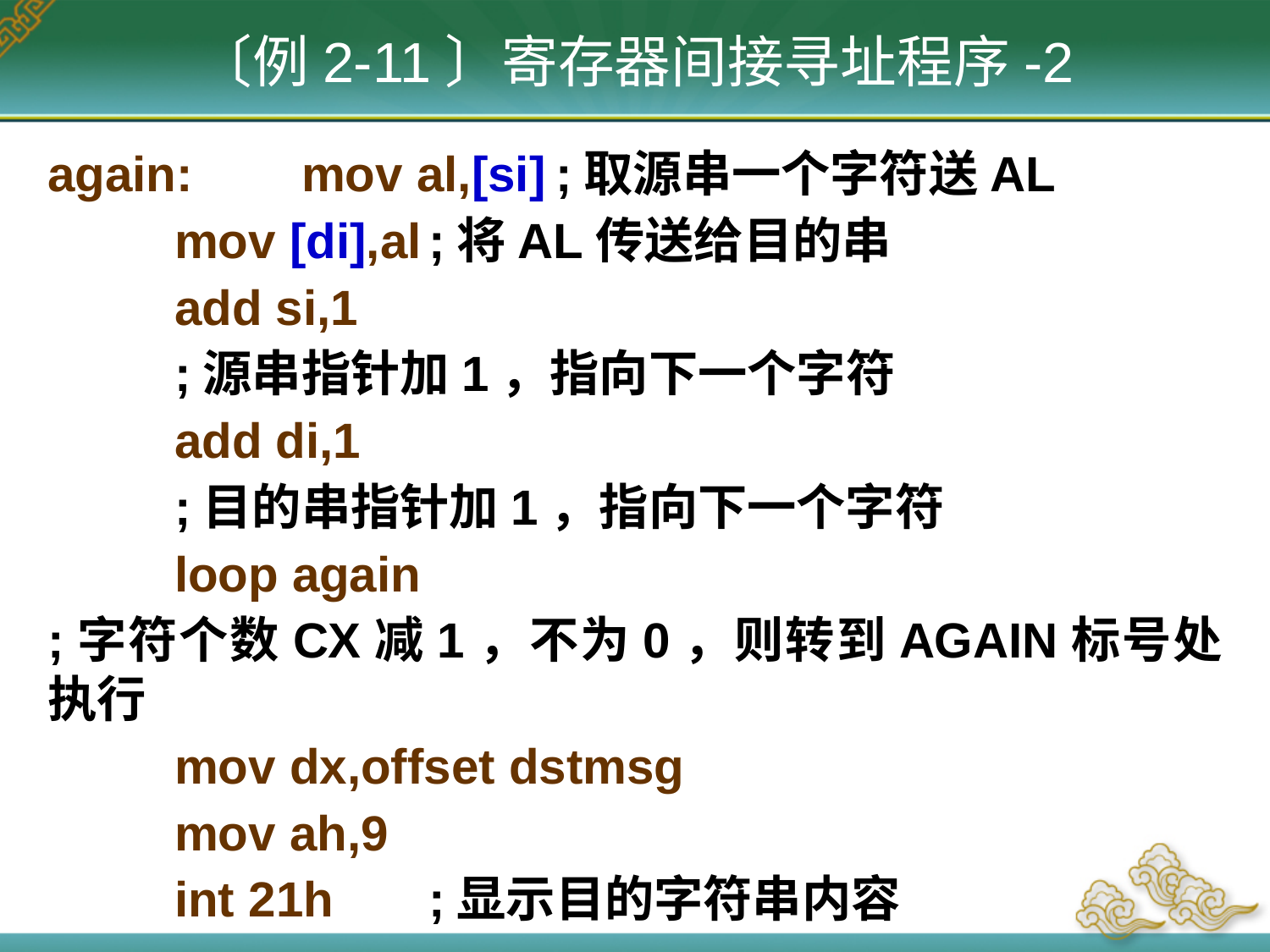

# 〔例2-11〕寄存器间接寻址程序-2
again:	mov al,[si]	;取源串一个字符送AL
	mov [di],al	;将AL传送给目的串
	add si,1
	;源串指针加1，指向下一个字符
	add di,1
	;目的串指针加1，指向下一个字符
	loop again
;字符个数CX减1，不为0，则转到AGAIN标号处执行
	mov dx,offset dstmsg
	mov ah,9
	int 21h	;显示目的字符串内容